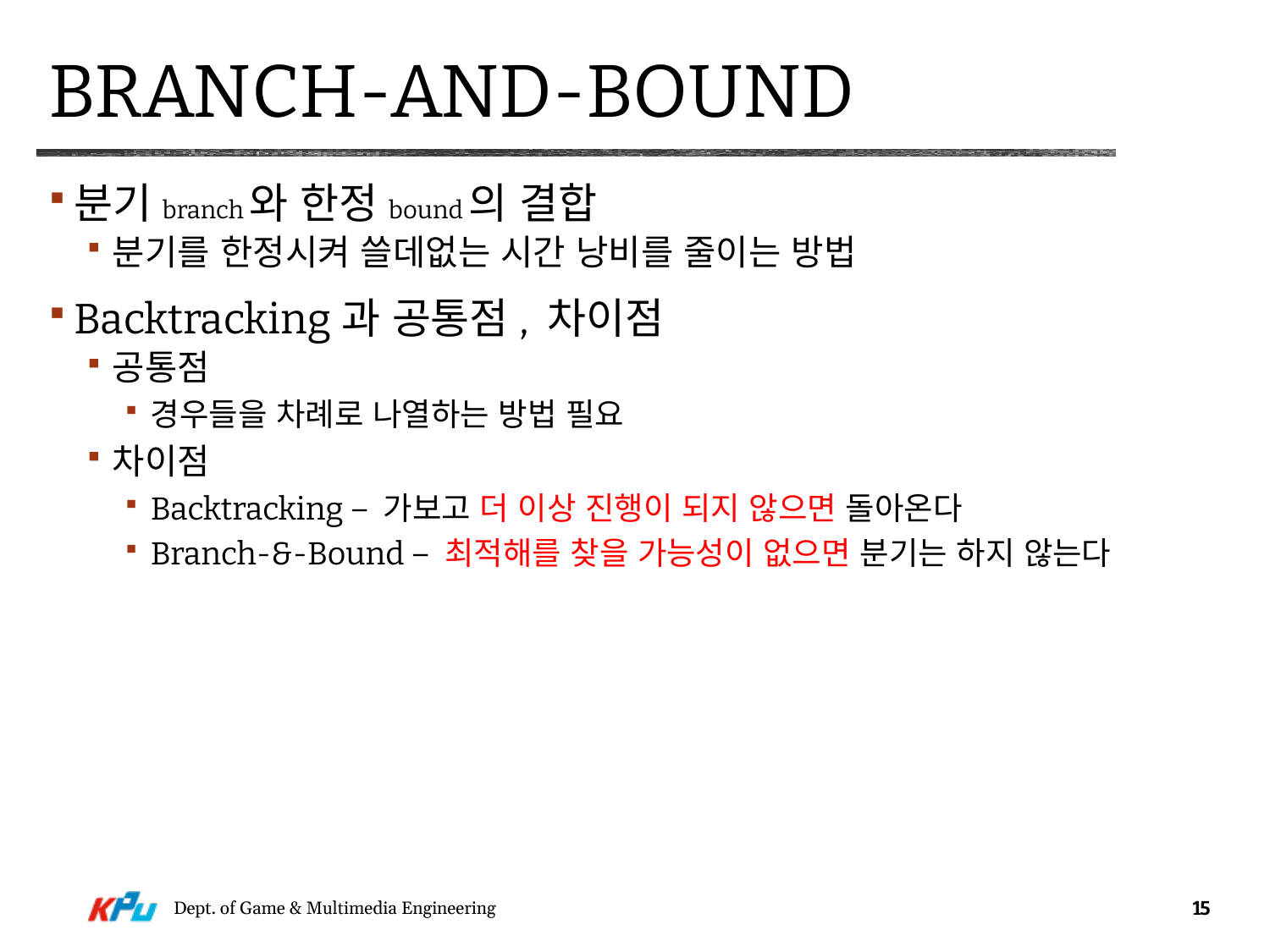

# Branch-and-Bound
분기branch와 한정bound의 결합
분기를 한정시켜 쓸데없는 시간 낭비를 줄이는 방법
Backtracking과 공통점, 차이점
공통점
경우들을 차례로 나열하는 방법 필요
차이점
Backtracking – 가보고 더 이상 진행이 되지 않으면 돌아온다
Branch-&-Bound – 최적해를 찾을 가능성이 없으면 분기는 하지 않는다
Dept. of Game & Multimedia Engineering
15